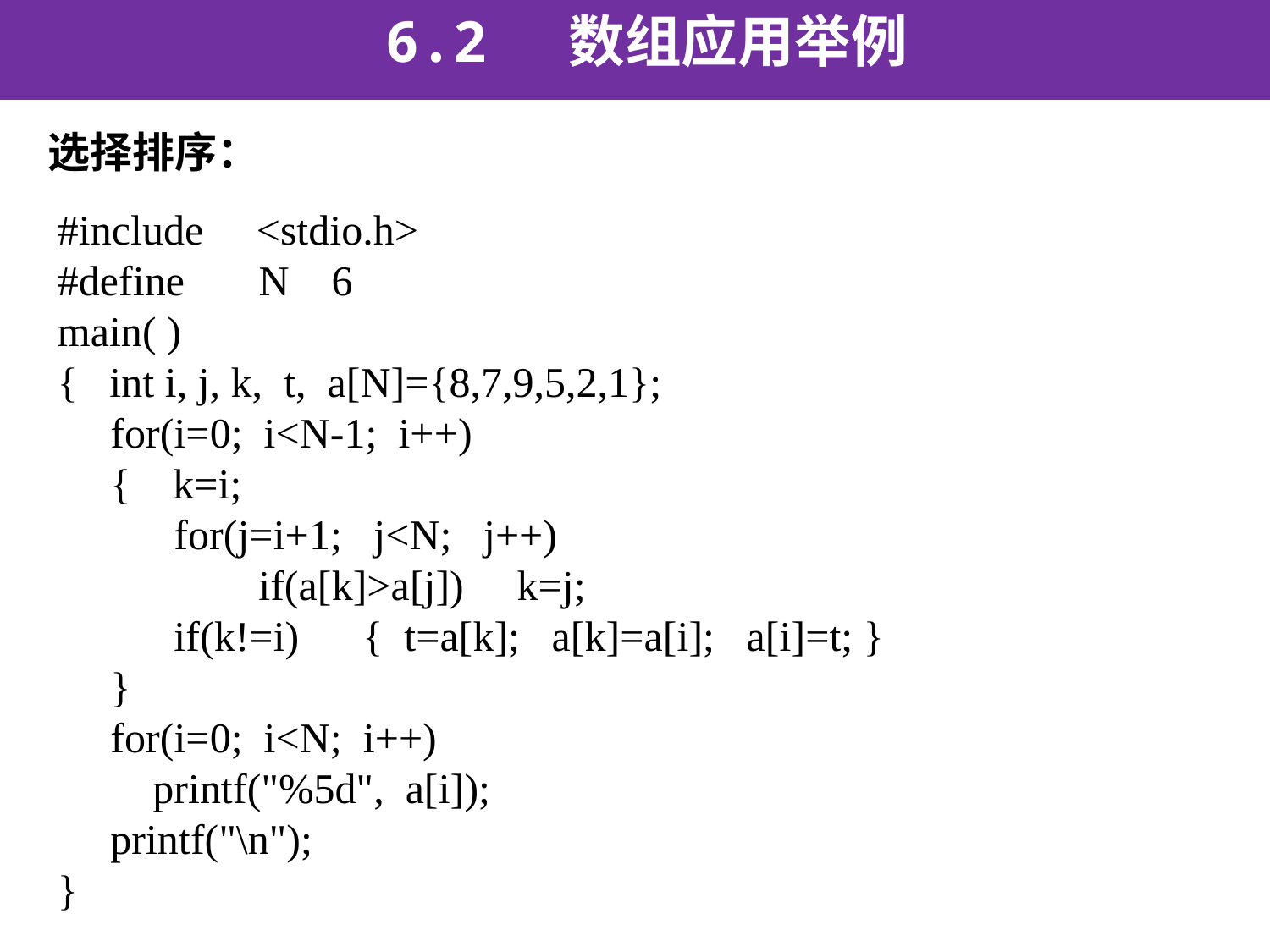

6.2  数组应用举例
选择排序：
#include     <stdio.h>
#define       N    6
main( )
{   int i, j, k,  t,  a[N]={8,7,9,5,2,1};
     for(i=0;  i<N-1;  i++)
     {    k=i;
           for(j=i+1;   j<N;   j++)
                   if(a[k]>a[j])     k=j;
           if(k!=i)      {  t=a[k];   a[k]=a[i];   a[i]=t; }
     }
     for(i=0;  i<N;  i++)
         printf("%5d",  a[i]);
     printf("\n");
}